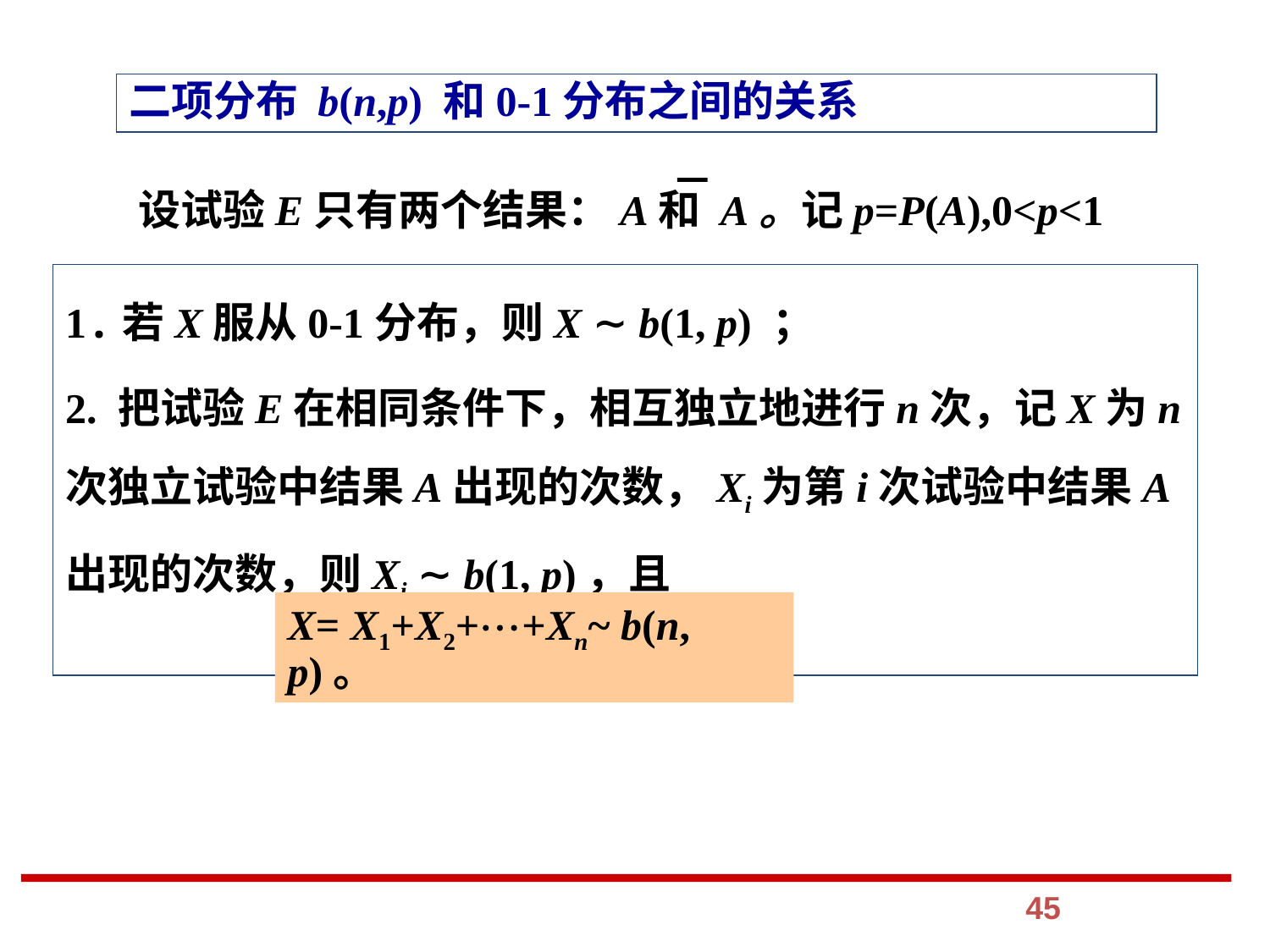

二项分布 b(n,p) 和0-1分布之间的关系
 设试验E只有两个结果：A和 A。记p=P(A),0<p<1

1.若X服从0-1分布，则X ∼ b(1, p) ；
2. 把试验E在相同条件下，相互独立地进行n次，记X为n次独立试验中结果A出现的次数，Xi为第i次试验中结果A出现的次数，则Xi ∼ b(1, p)，且

X= X1+X2+…+Xn~ b(n, p)。

45